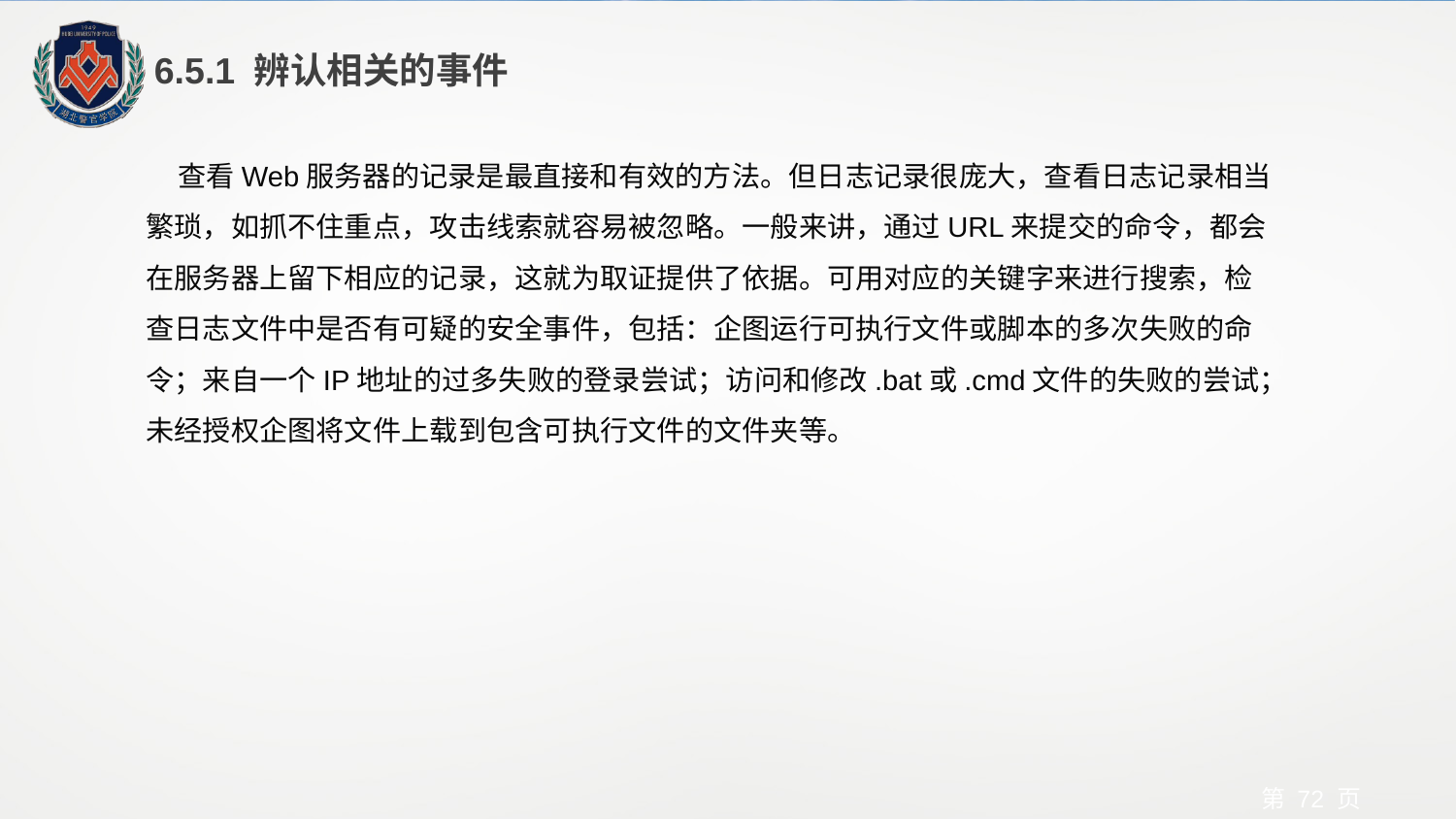

6.5.1 辨认相关的事件
    查看Web服务器的记录是最直接和有效的方法。但日志记录很庞大，查看日志记录相当繁琐，如抓不住重点，攻击线索就容易被忽略。一般来讲，通过URL来提交的命令，都会在服务器上留下相应的记录，这就为取证提供了依据。可用对应的关键字来进行搜索，检查日志文件中是否有可疑的安全事件，包括：企图运行可执行文件或脚本的多次失败的命令；来自一个IP地址的过多失败的登录尝试；访问和修改.bat或.cmd文件的失败的尝试；未经授权企图将文件上载到包含可执行文件的文件夹等。